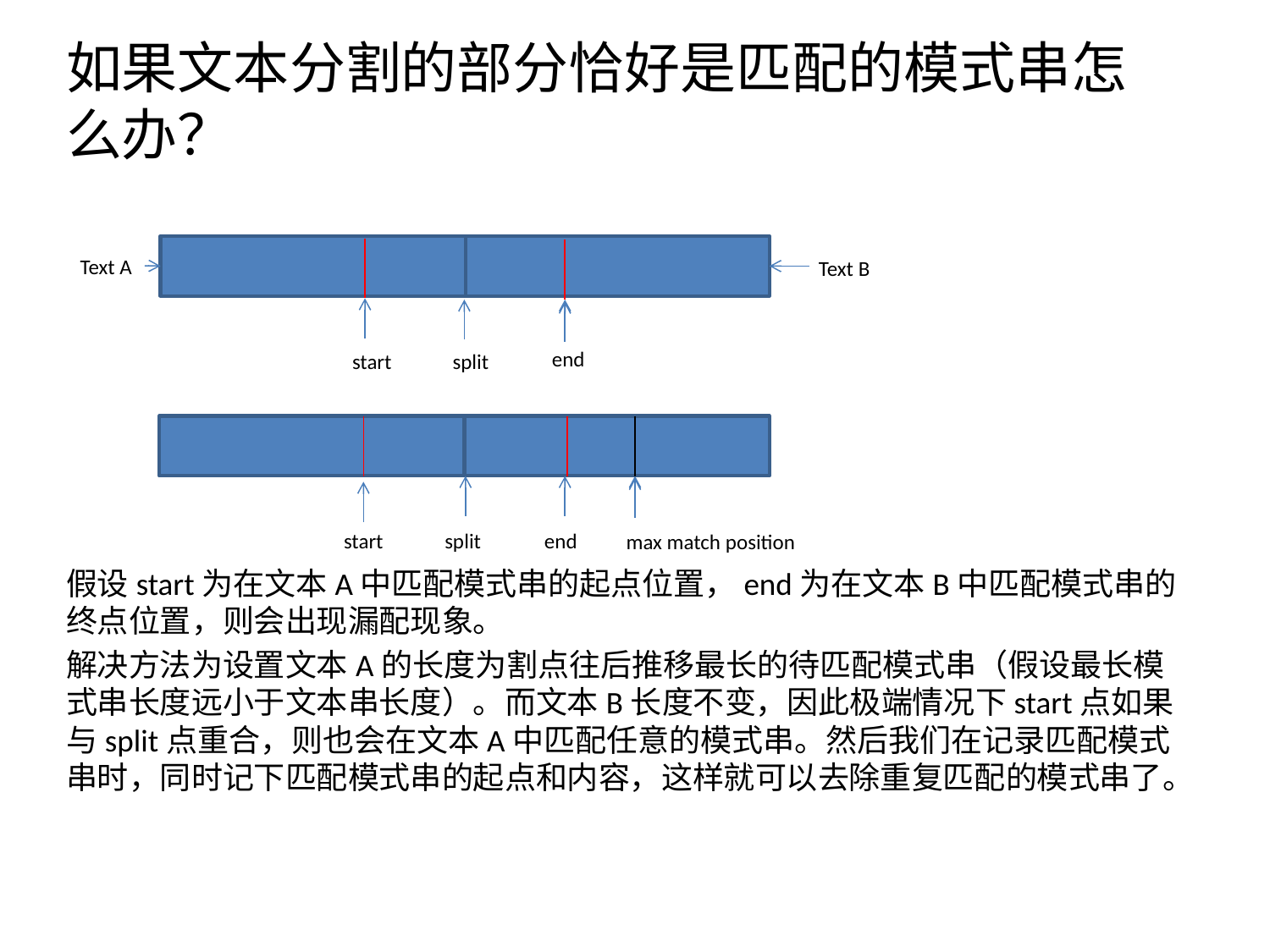

如果文本分割的部分恰好是匹配的模式串怎么办？

假设start为在文本A中匹配模式串的起点位置，end为在文本B中匹配模式串的终点位置，则会出现漏配现象。
解决方法为设置文本A的长度为割点往后推移最长的待匹配模式串（假设最长模式串长度远小于文本串长度）。而文本B长度不变，因此极端情况下start点如果与split点重合，则也会在文本A中匹配任意的模式串。然后我们在记录匹配模式串时，同时记下匹配模式串的起点和内容，这样就可以去除重复匹配的模式串了。

      Text A
Text B
end
start
split

split
start
end
max match position